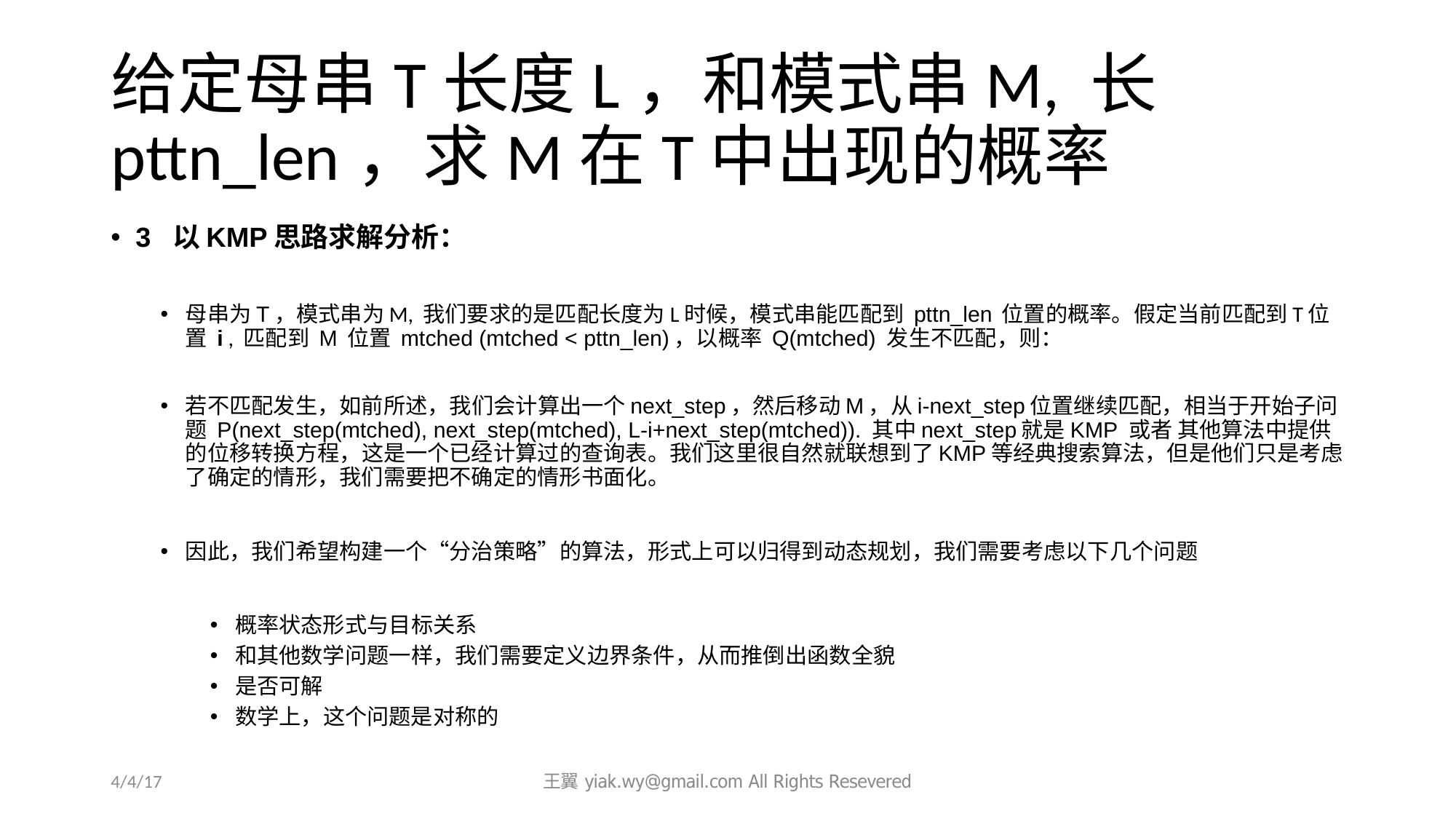

# 给定母串T长度L，和模式串M, 长pttn_len，求M在T中出现的概率
3  以KMP思路求解分析：

母串为T，模式串为M, 我们要求的是匹配长度为L时候，模式串能匹配到 pttn_len 位置的概率。假定当前匹配到T位置 i , 匹配到 M 位置 mtched (mtched < pttn_len)，以概率 Q(mtched) 发生不匹配，则：

若不匹配发生，如前所述，我们会计算出一个next_step，然后移动M，从i-next_step位置继续匹配，相当于开始子问题 P(next_step(mtched), next_step(mtched), L-i+next_step(mtched)). 其中next_step就是KMP 或者 其他算法中提供的位移转换方程，这是一个已经计算过的查询表。我们这里很自然就联想到了KMP等经典搜索算法，但是他们只是考虑了确定的情形，我们需要把不确定的情形书面化。

因此，我们希望构建一个“分治策略”的算法，形式上可以归得到动态规划，我们需要考虑以下几个问题

概率状态形式与目标关系
和其他数学问题一样，我们需要定义边界条件，从而推倒出函数全貌
是否可解
数学上，这个问题是对称的

4/4/17
王翼 yiak.wy@gmail.com All Rights Resevered